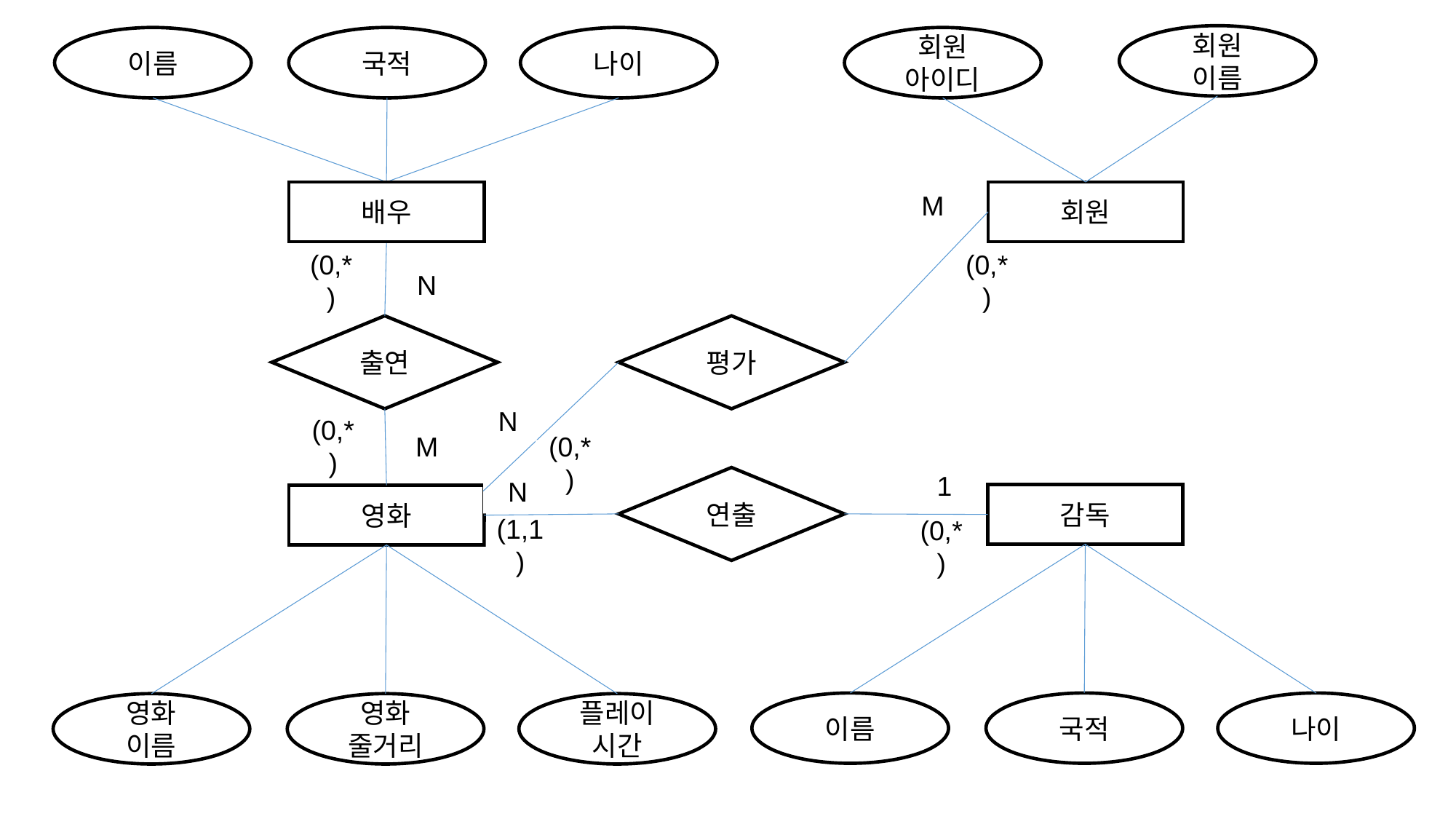

회원
이름
이름
국적
나이
회원
아이디
배우
배우
회원
M
(0,*)
(0,*)
N
출연
평가
N
(0,*)
M
(0,*)
1
연출
N
감독
영화
(1,1)
(0,*)
이름
국적
나이
영화
이름
영화
줄거리
플레이
시간